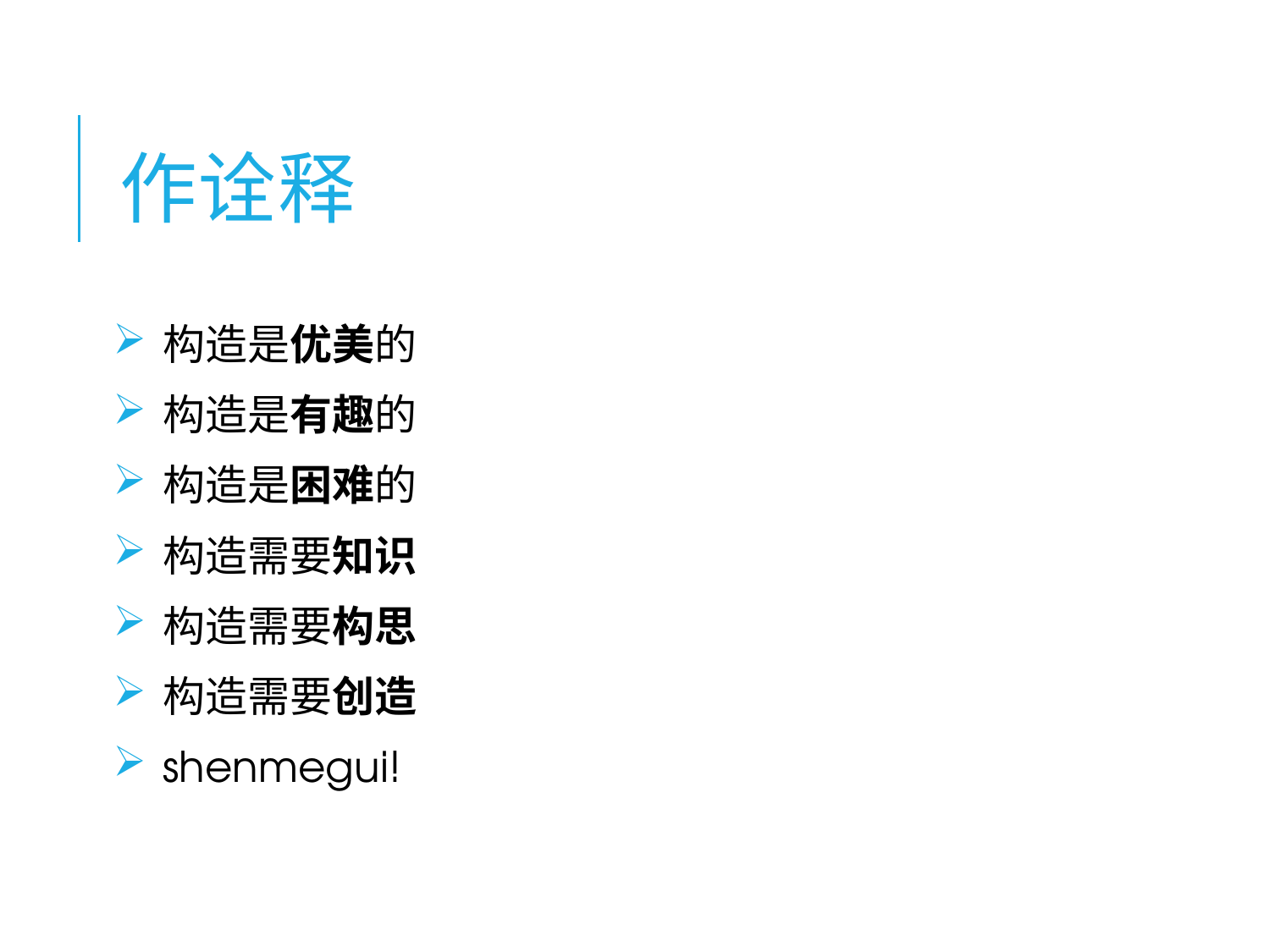

# 作诠释
构造是优美的
构造是有趣的
构造是困难的
构造需要知识
构造需要构思
构造需要创造
shenmegui!